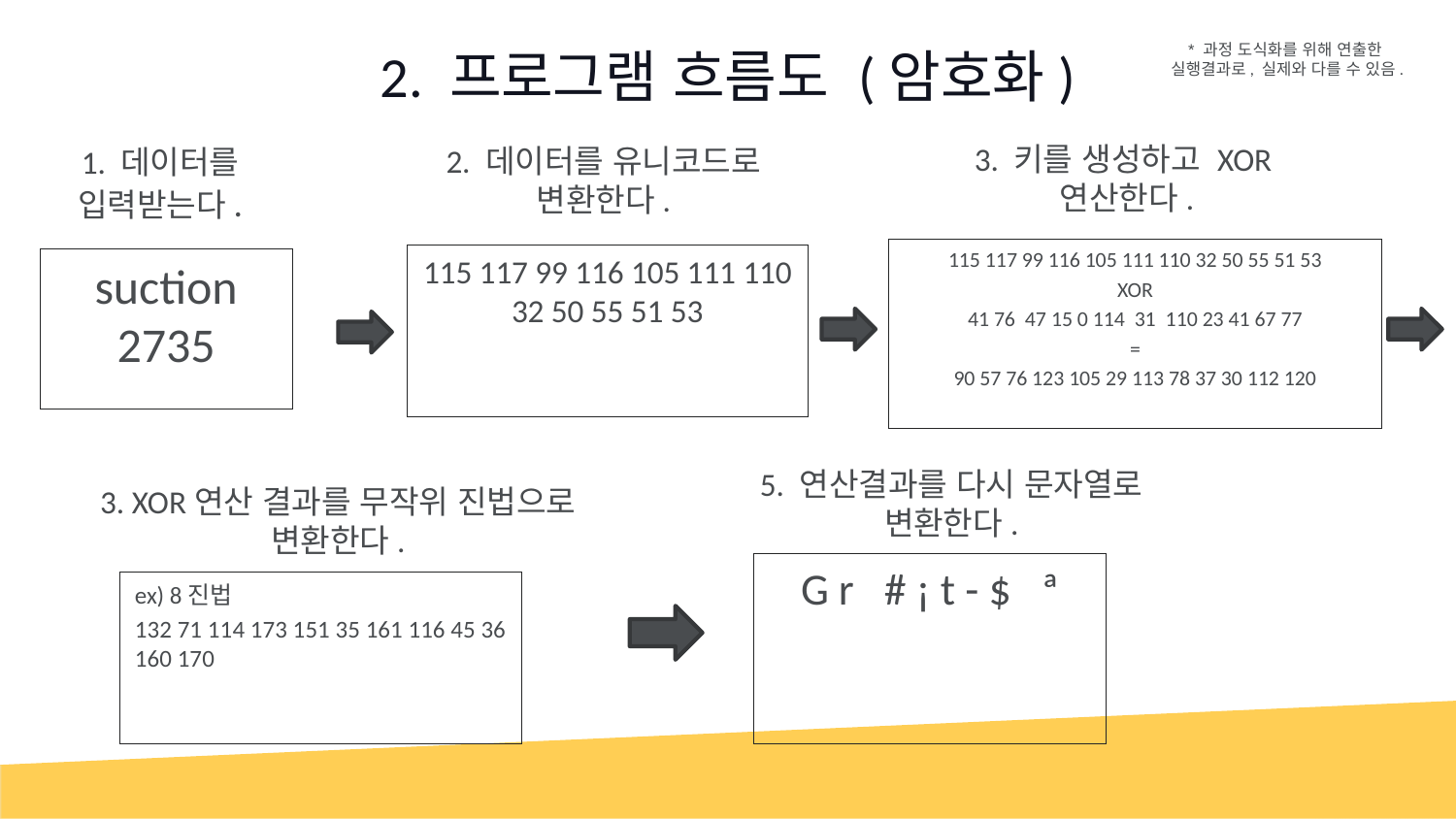

# 2. 프로그램 흐름도 (암호화)
* 과정 도식화를 위해 연출한 실행결과로, 실제와 다를 수 있음.
3. 키를 생성하고 XOR연산한다.
2. 데이터를 유니코드로 변환한다.
1. 데이터를 입력받는다.
115 117 99 116 105 111 110 32 50 55 51 53
XOR
41 76  47 15 0 114  31  110 23 41 67 77
=
90 57 76 123 105 29 113 78 37 30 112 120
115 117 99 116 105 111 110 32 50 55 51 53
suction 2735

5. 연산결과를 다시 문자열로 변환한다.
3. XOR연산 결과를 무작위 진법으로 변환한다.
 G r ­  # ¡ t - $   ª
ex) 8진법
132 71 114 173 151 35 161 116 45 36 160 170